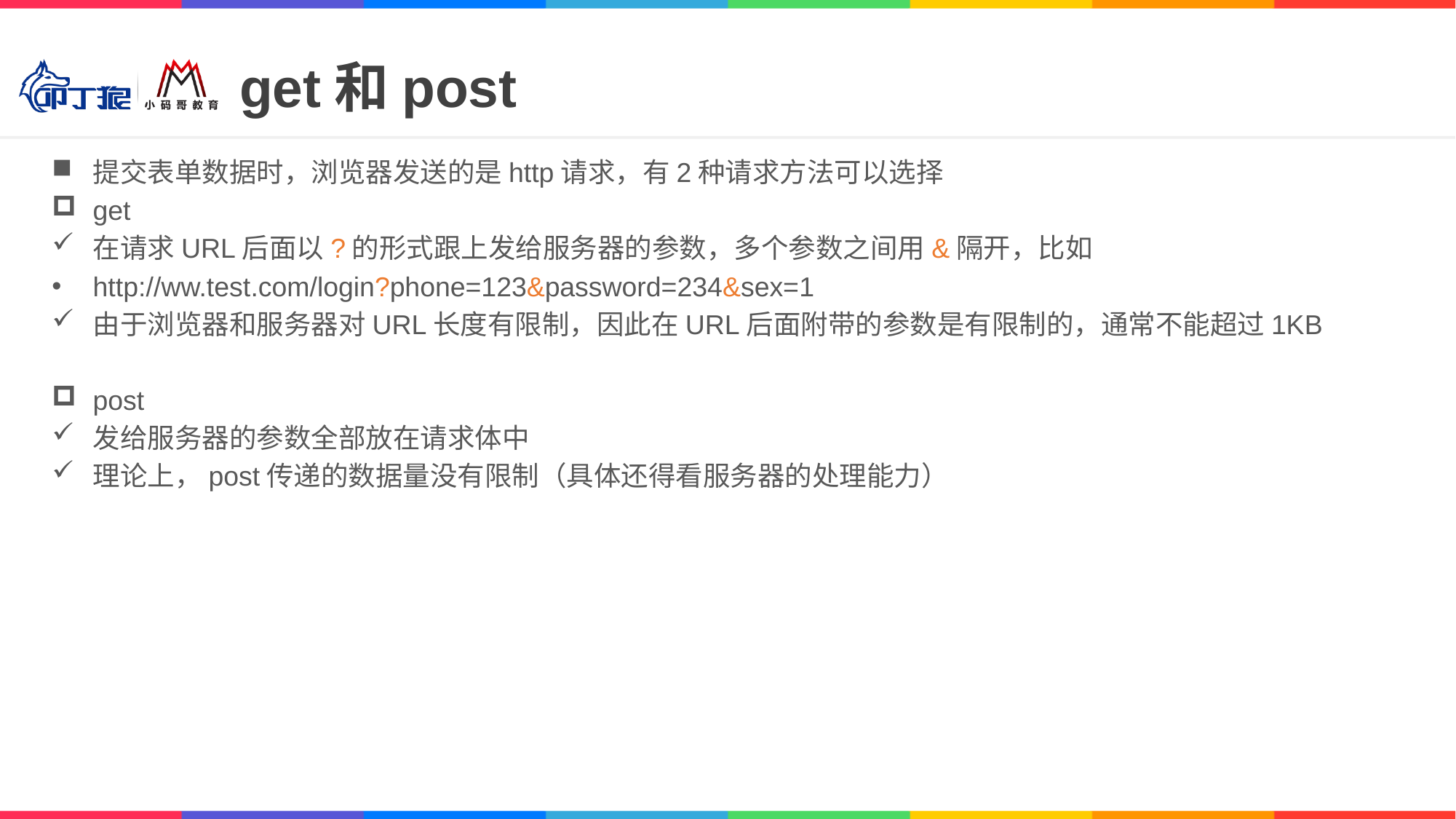

# get和post
提交表单数据时，浏览器发送的是http请求，有2种请求方法可以选择
get
在请求URL后面以?的形式跟上发给服务器的参数，多个参数之间用&隔开，比如
http://ww.test.com/login?phone=123&password=234&sex=1
由于浏览器和服务器对URL长度有限制，因此在URL后面附带的参数是有限制的，通常不能超过1KB

post
发给服务器的参数全部放在请求体中
理论上，post传递的数据量没有限制（具体还得看服务器的处理能力）